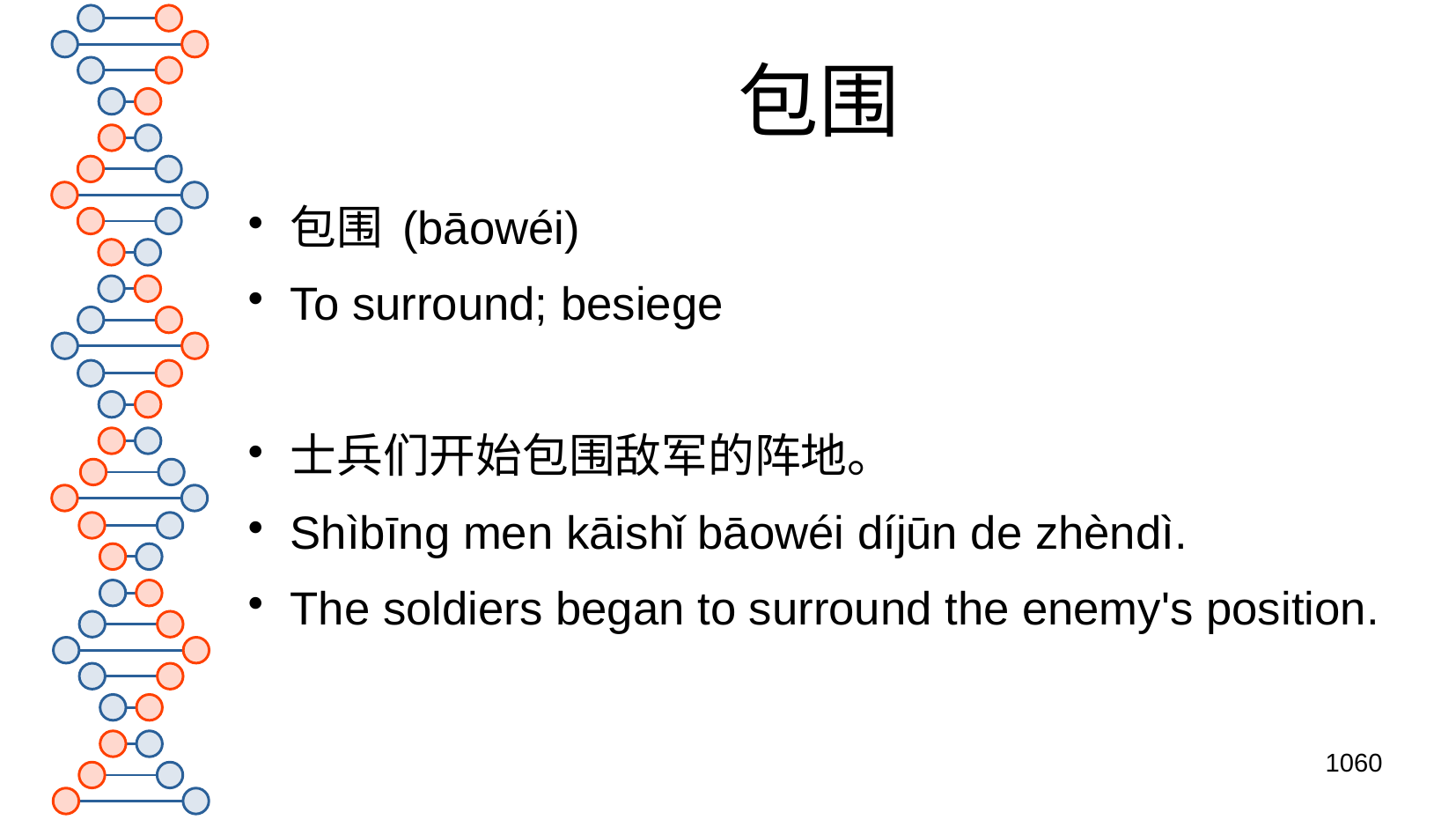

# 包围
包围 (bāowéi)
To surround; besiege

士兵们开始包围敌军的阵地。
Shìbīng men kāishǐ bāowéi díjūn de zhèndì.
The soldiers began to surround the enemy's position.

1060